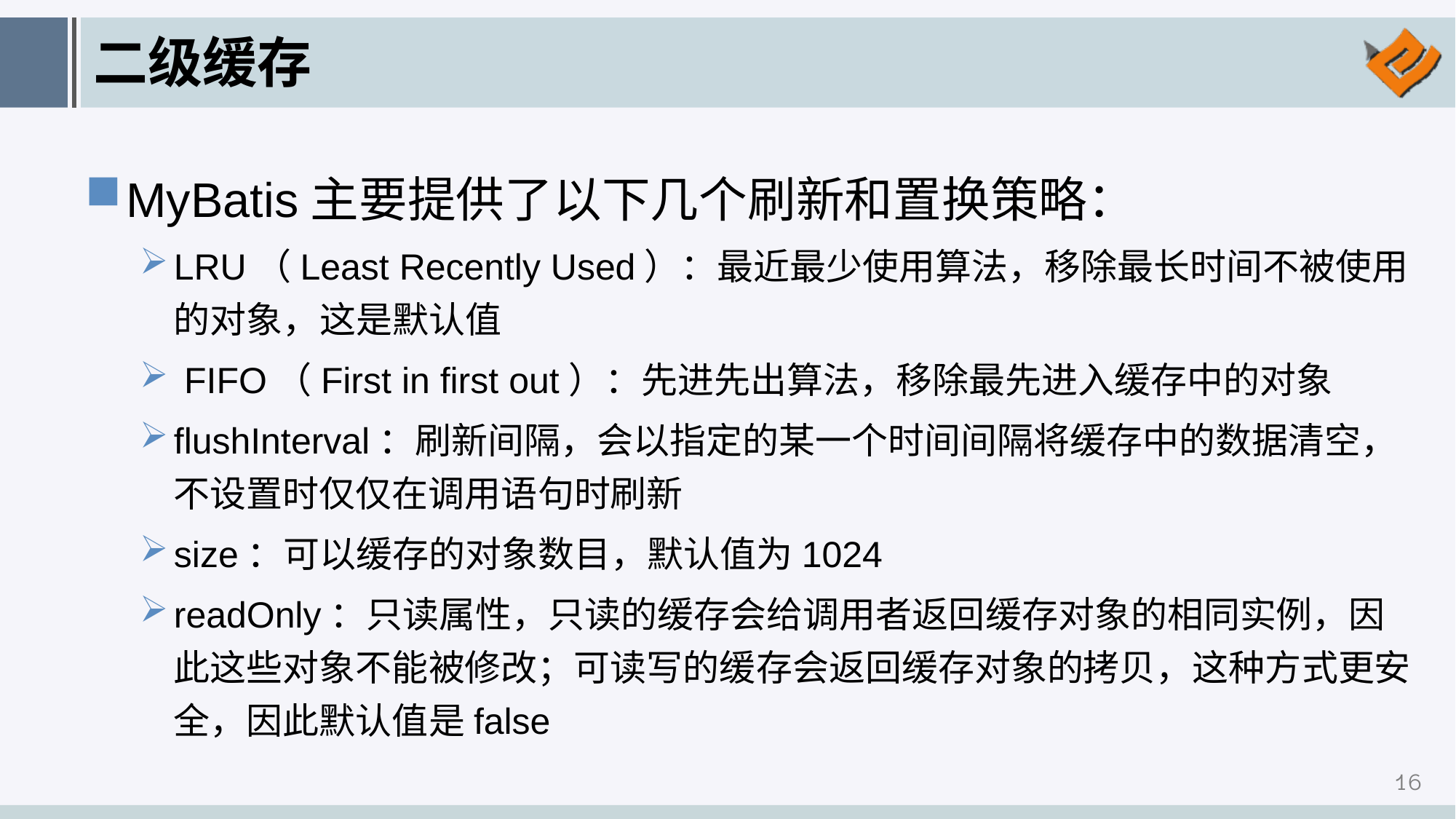

# 二级缓存
MyBatis主要提供了以下几个刷新和置换策略：
LRU（Least Recently Used）：最近最少使用算法，移除最长时间不被使用的对象，这是默认值
 FIFO（First in first out）：先进先出算法，移除最先进入缓存中的对象
flushInterval：刷新间隔，会以指定的某一个时间间隔将缓存中的数据清空，不设置时仅仅在调用语句时刷新
size：可以缓存的对象数目，默认值为1024
readOnly：只读属性，只读的缓存会给调用者返回缓存对象的相同实例，因此这些对象不能被修改；可读写的缓存会返回缓存对象的拷贝，这种方式更安全，因此默认值是false